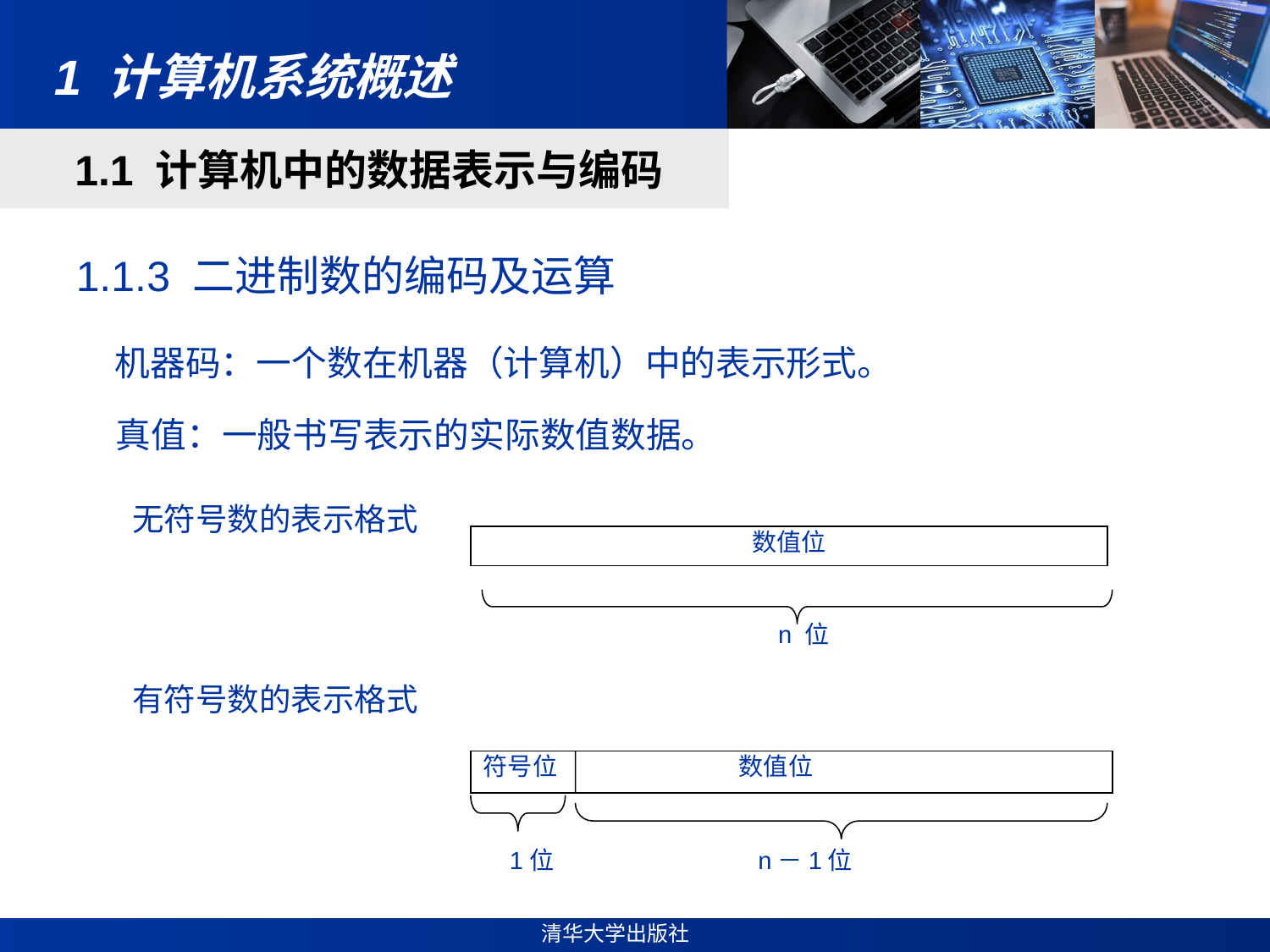

# 1 计算机系统概述
1.1 计算机中的数据表示与编码
1.1.3 二进制数的编码及运算
   机器码：一个数在机器（计算机）中的表示形式。
    真值：一般书写表示的实际数值数据。

无符号数的表示格式
数值位

 n 位
有符号数的表示格式

符号位                                 数值位

1位                                    n－1位